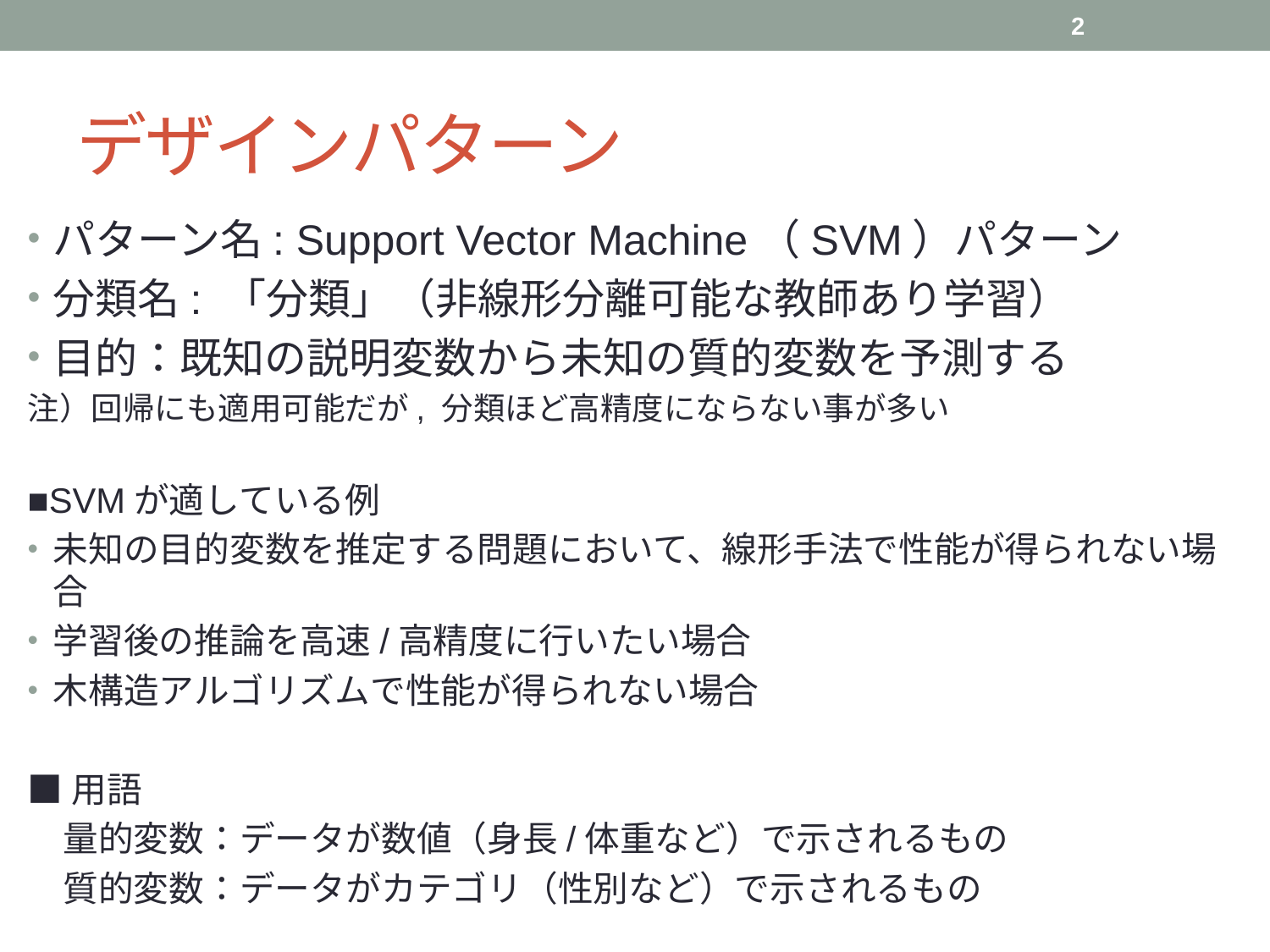

2
# デザインパターン
パターン名: Support Vector Machine（SVM）パターン
分類名: 「分類」（非線形分離可能な教師あり学習）
目的：既知の説明変数から未知の質的変数を予測する
注）回帰にも適用可能だが, 分類ほど高精度にならない事が多い

■SVMが適している例
未知の目的変数を推定する問題において、線形手法で性能が得られない場合
学習後の推論を高速/高精度に行いたい場合
木構造アルゴリズムで性能が得られない場合

■用語
　量的変数：データが数値（身長/体重など）で示されるもの
　質的変数：データがカテゴリ（性別など）で示されるもの